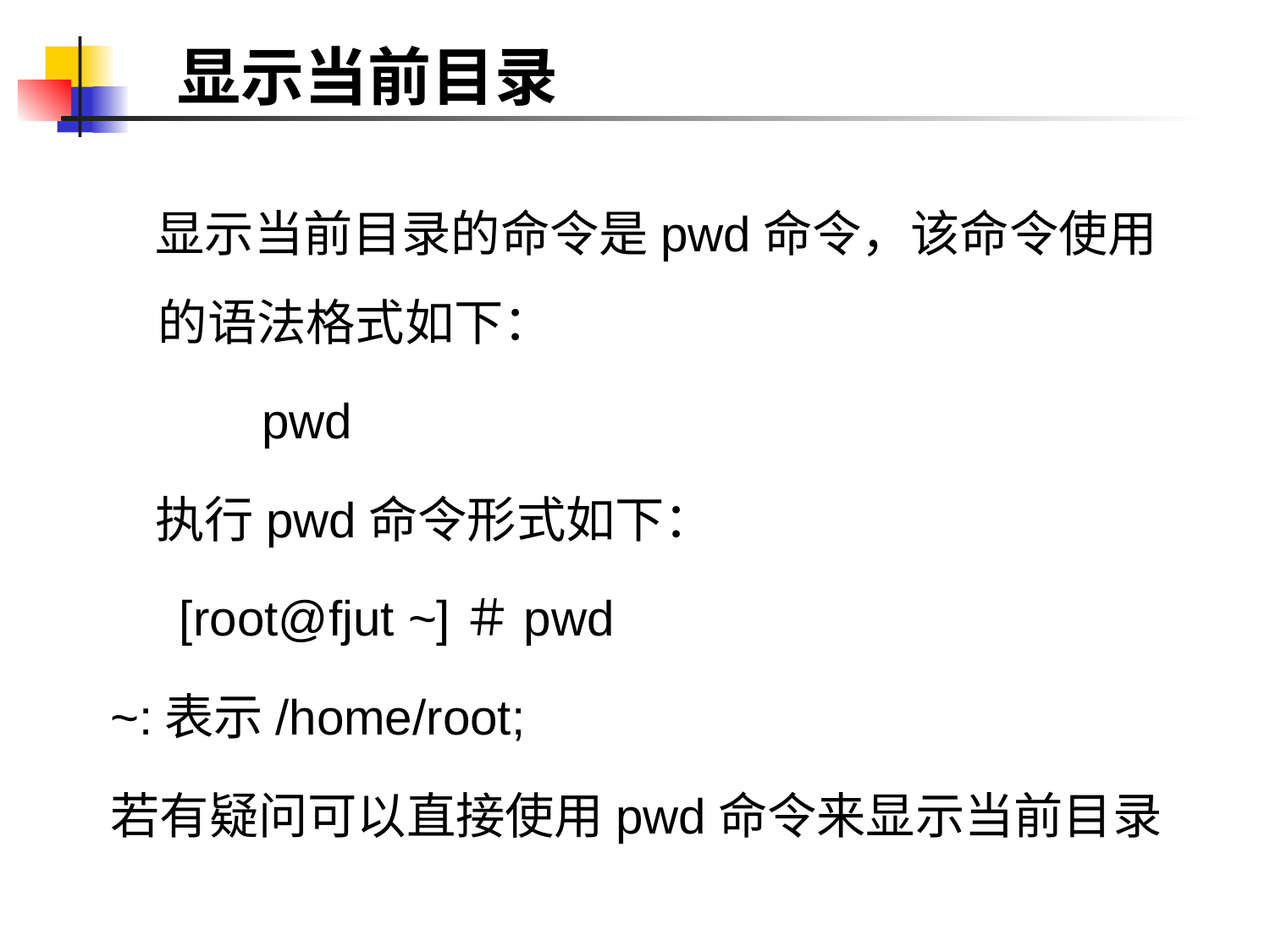

# 显示当前目录
   显示当前目录的命令是pwd命令，该命令使用的语法格式如下：
           pwd
   执行pwd命令形式如下：
     [root@fjut ~]＃pwd
~:表示/home/root;
若有疑问可以直接使用pwd命令来显示当前目录